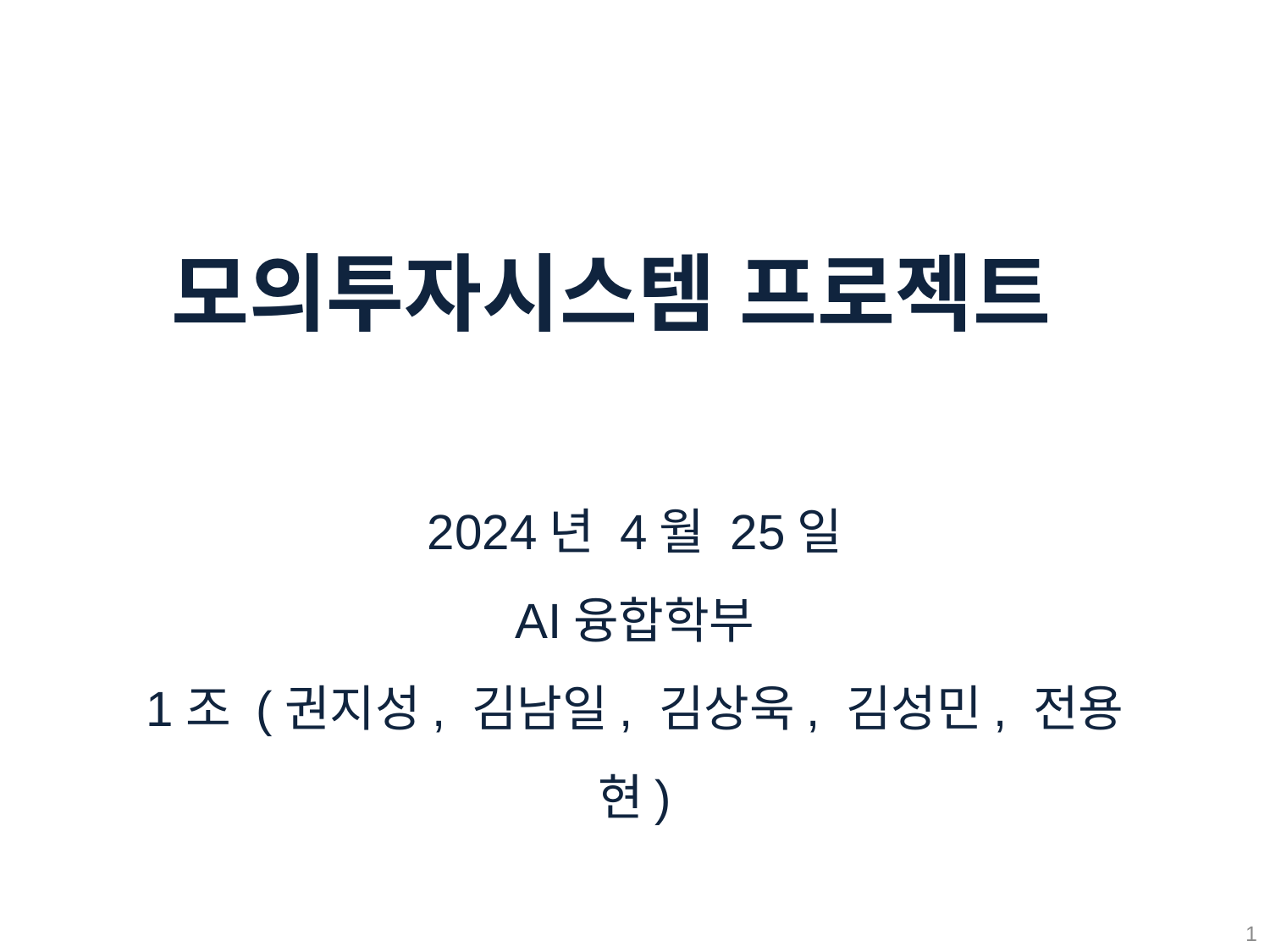

# 모의투자시스템 프로젝트
2024년 4월 25일
AI융합학부
1조 (권지성, 김남일, 김상욱, 김성민, 전용현)
1